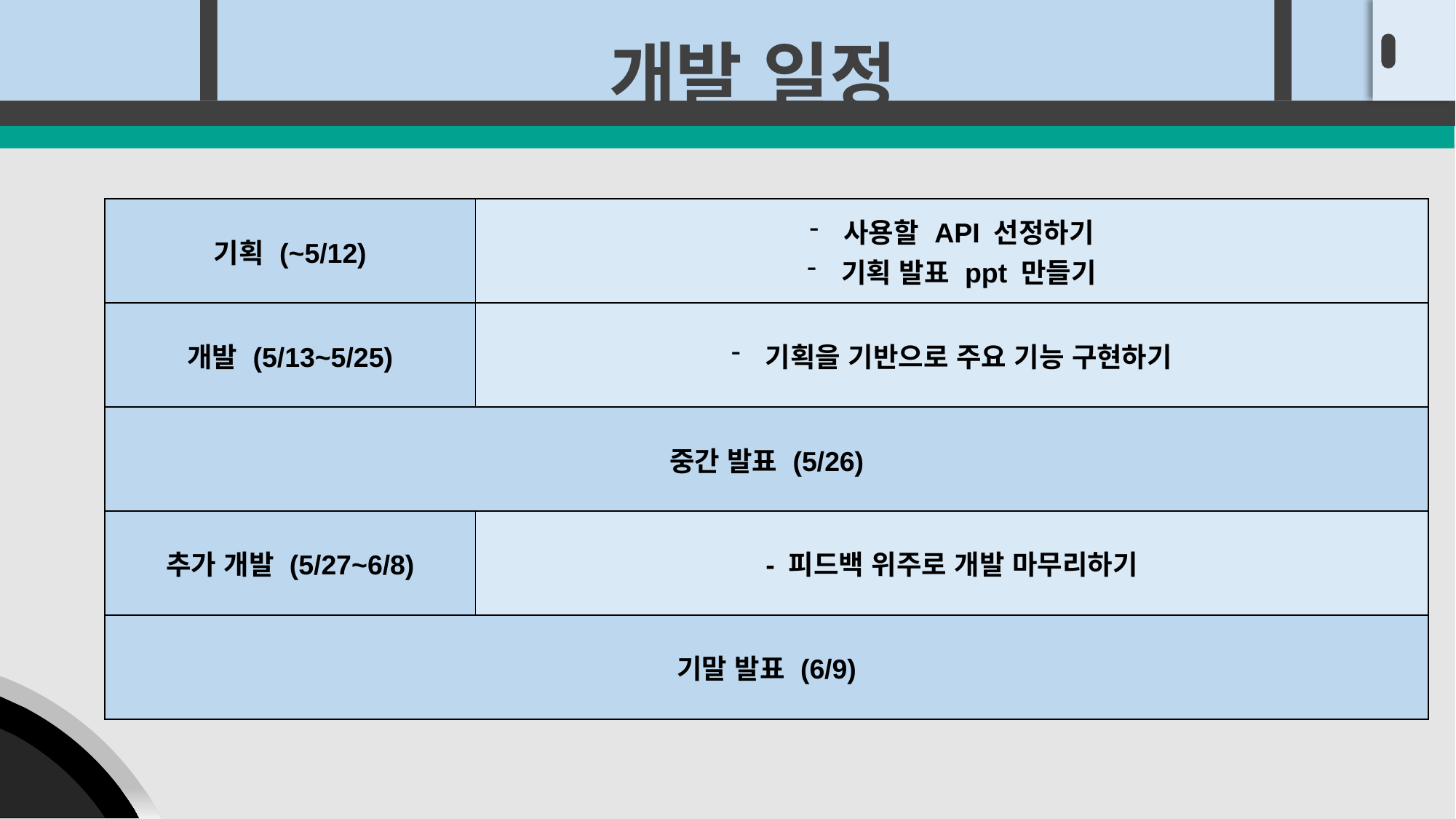

개발 일정

| 기획 (~5/12) | 사용할 API 선정하기 기획 발표 ppt 만들기 |
| --- | --- |
| 개발 (5/13~5/25) | 기획을 기반으로 주요 기능 구현하기 |
| 중간 발표 (5/26) |  |
| 추가 개발 (5/27~6/8) | - 피드백 위주로 개발 마무리하기 |
| 기말 발표 (6/9) |  |